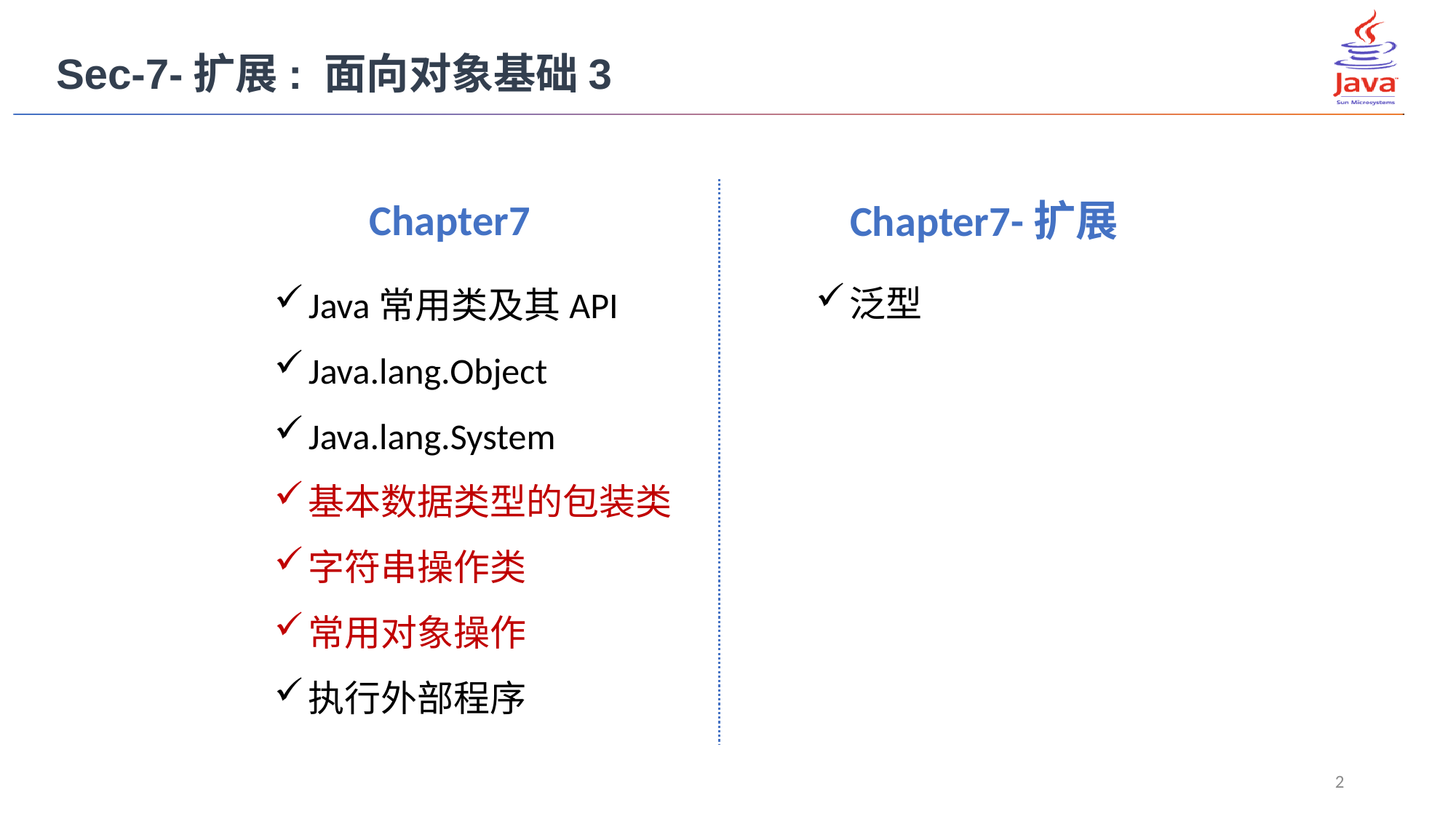

Sec-7-扩展: 面向对象基础3
Chapter7
Chapter7-扩展
泛型
Java常用类及其API
Java.lang.Object
Java.lang.System
基本数据类型的包装类
字符串操作类
常用对象操作
执行外部程序
2